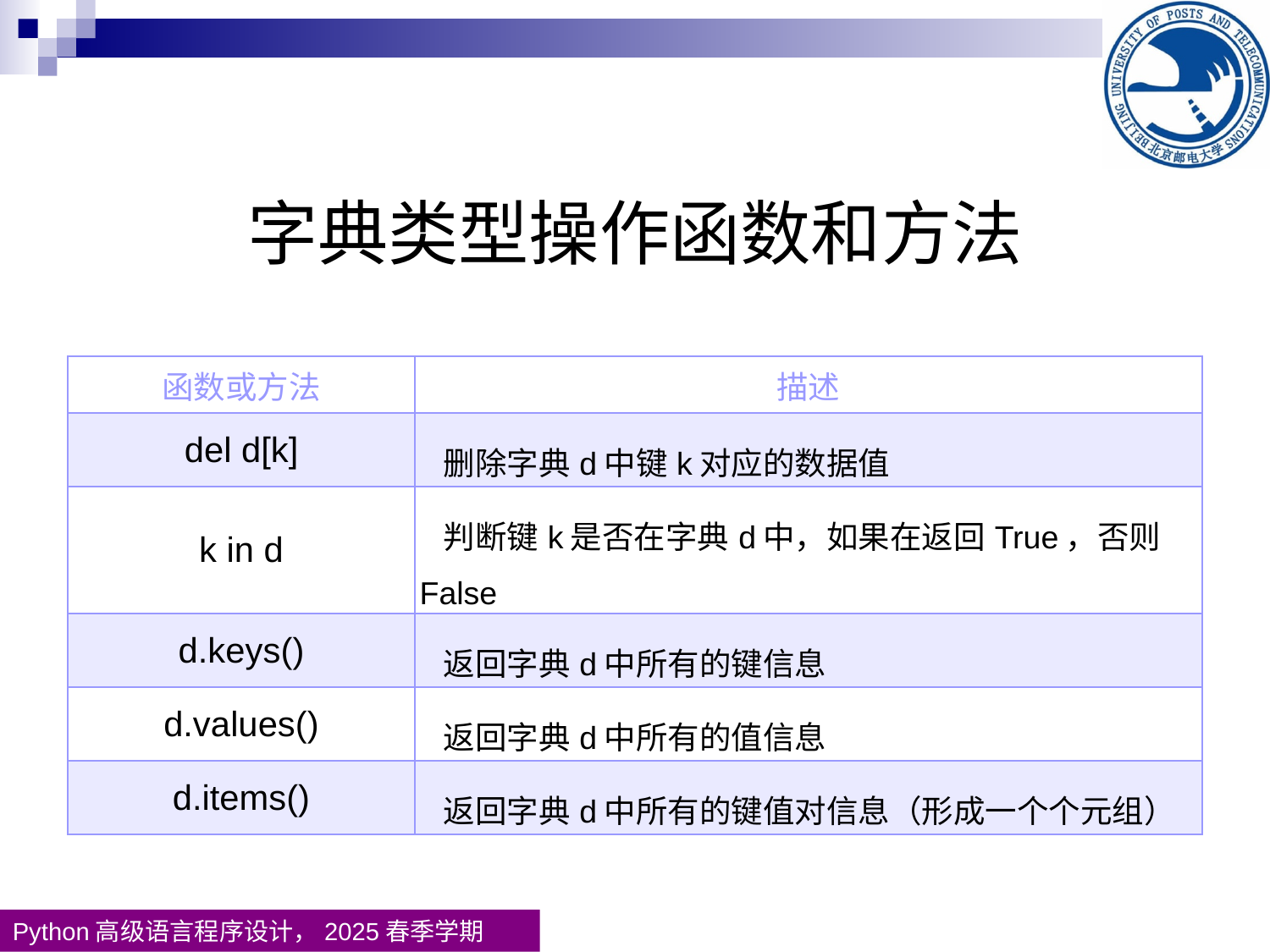

字典类型操作函数和方法
| 函数或方法 | 描述 |
| --- | --- |
| del d[k] | 删除字典d中键k对应的数据值 |
| k in d | 判断键k是否在字典d中，如果在返回True，否则False |
| d.keys() | 返回字典d中所有的键信息 |
| d.values() | 返回字典d中所有的值信息 |
| d.items() | 返回字典d中所有的键值对信息（形成一个个元组） |